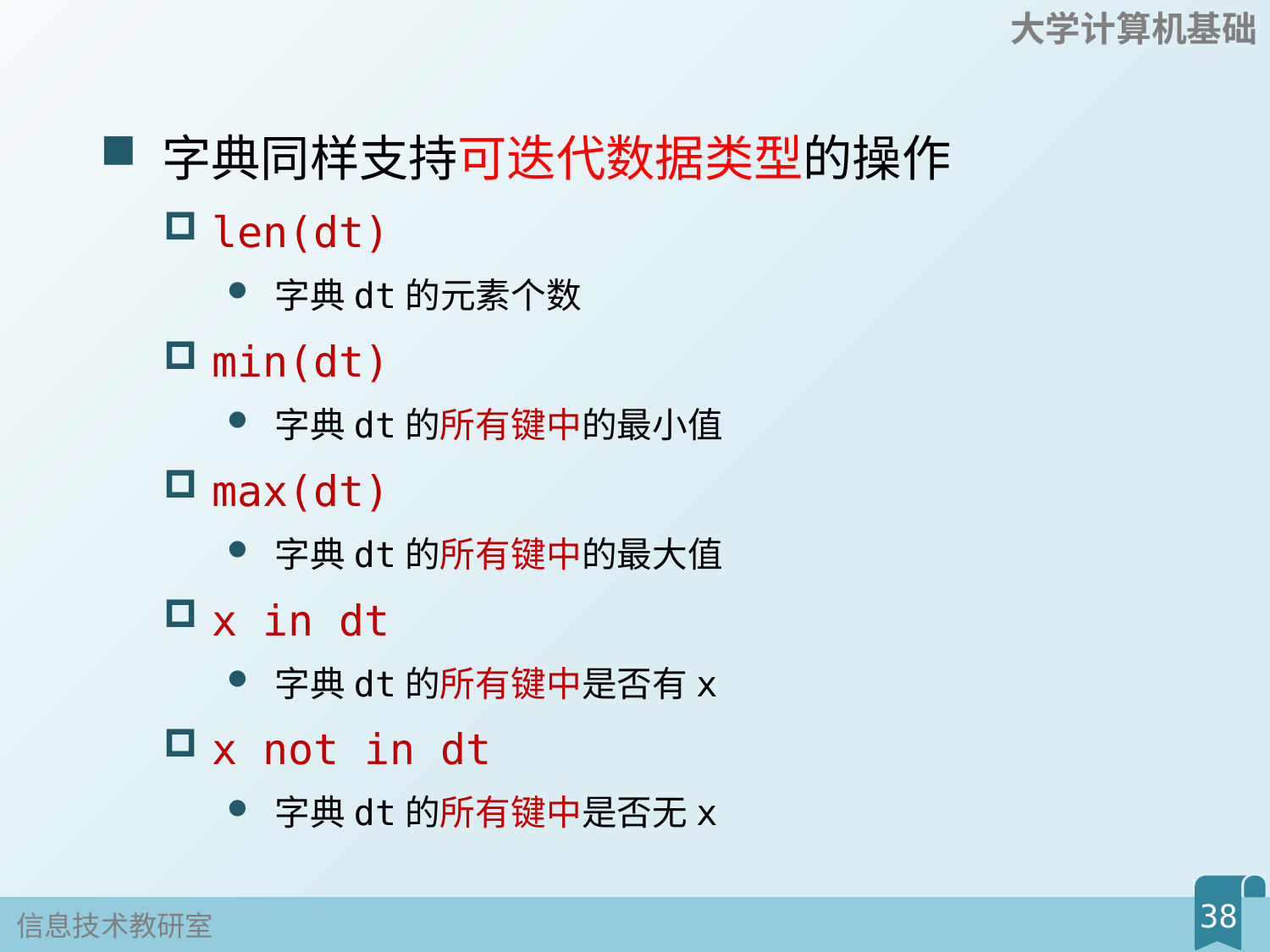

字典同样支持可迭代数据类型的操作
len(dt)
字典dt的元素个数
min(dt)
字典dt的所有键中的最小值
max(dt)
字典dt的所有键中的最大值
x in dt
字典dt的所有键中是否有x
x not in dt
字典dt的所有键中是否无x

38